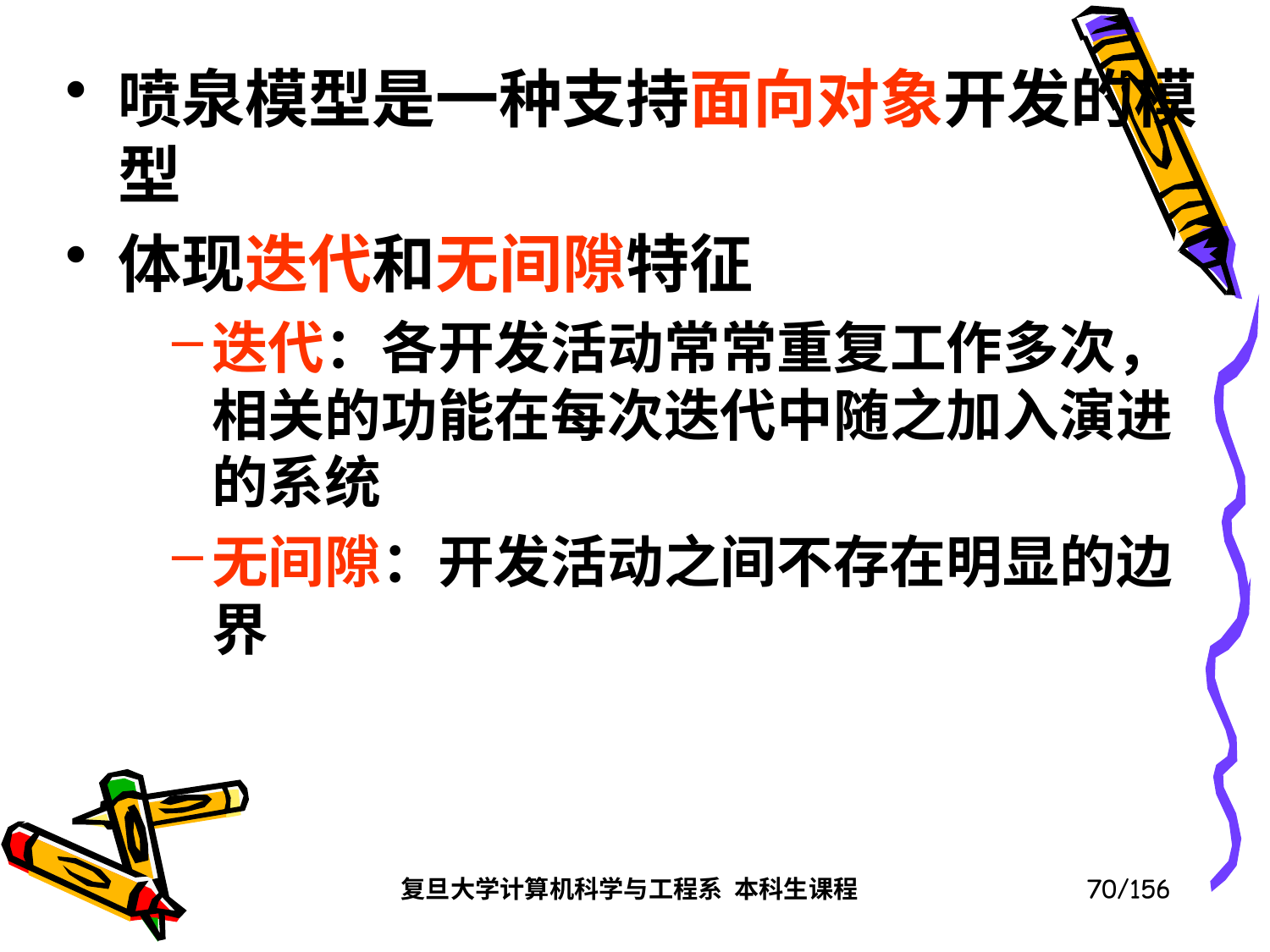

喷泉模型是一种支持面向对象开发的模型
体现迭代和无间隙特征
迭代：各开发活动常常重复工作多次，相关的功能在每次迭代中随之加入演进的系统
无间隙：开发活动之间不存在明显的边界
复旦大学计算机科学与工程系  本科生课程
70/156